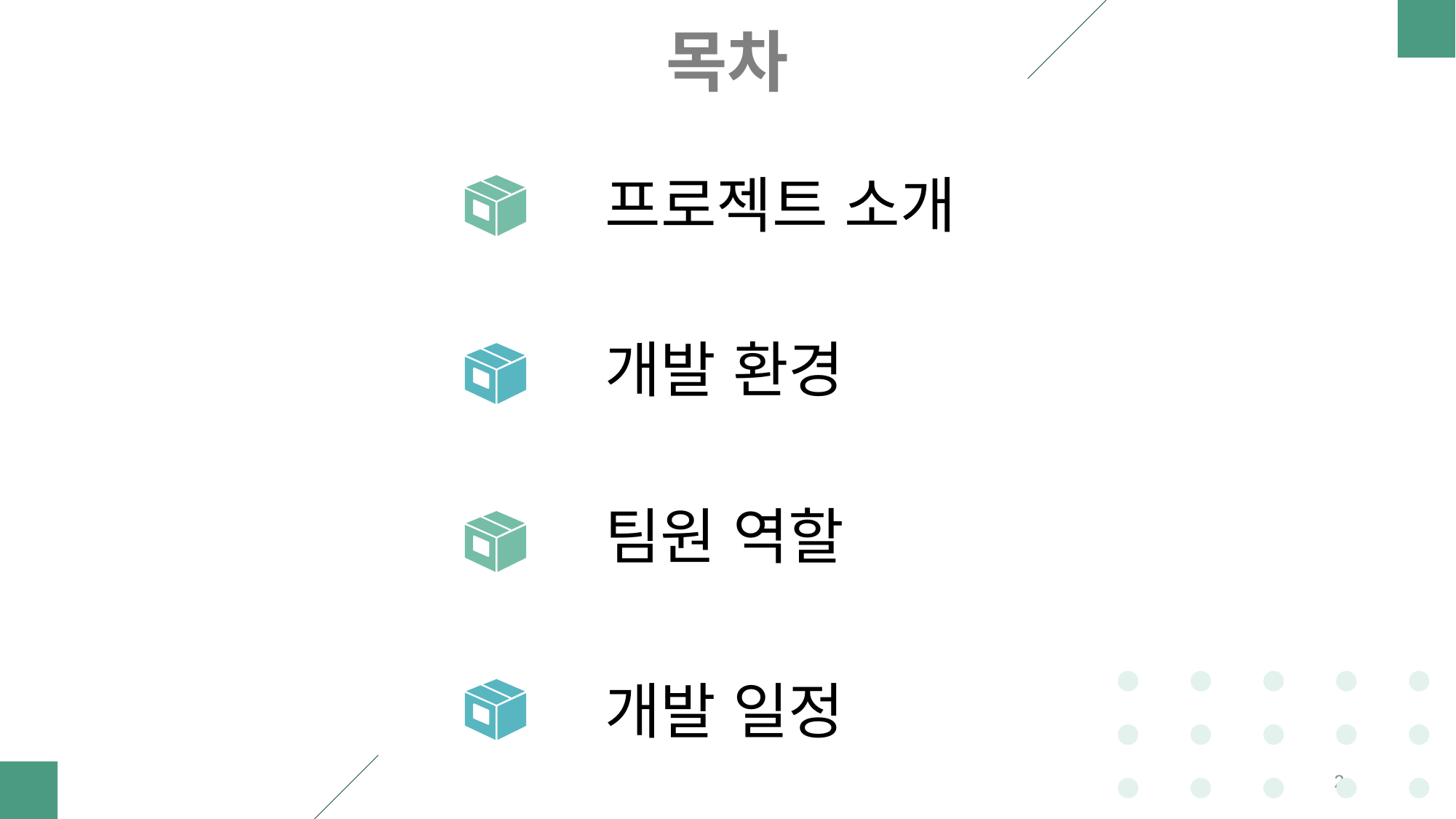

목차

프로젝트 소개

개발 환경

팀원 역할

개발 일정

2